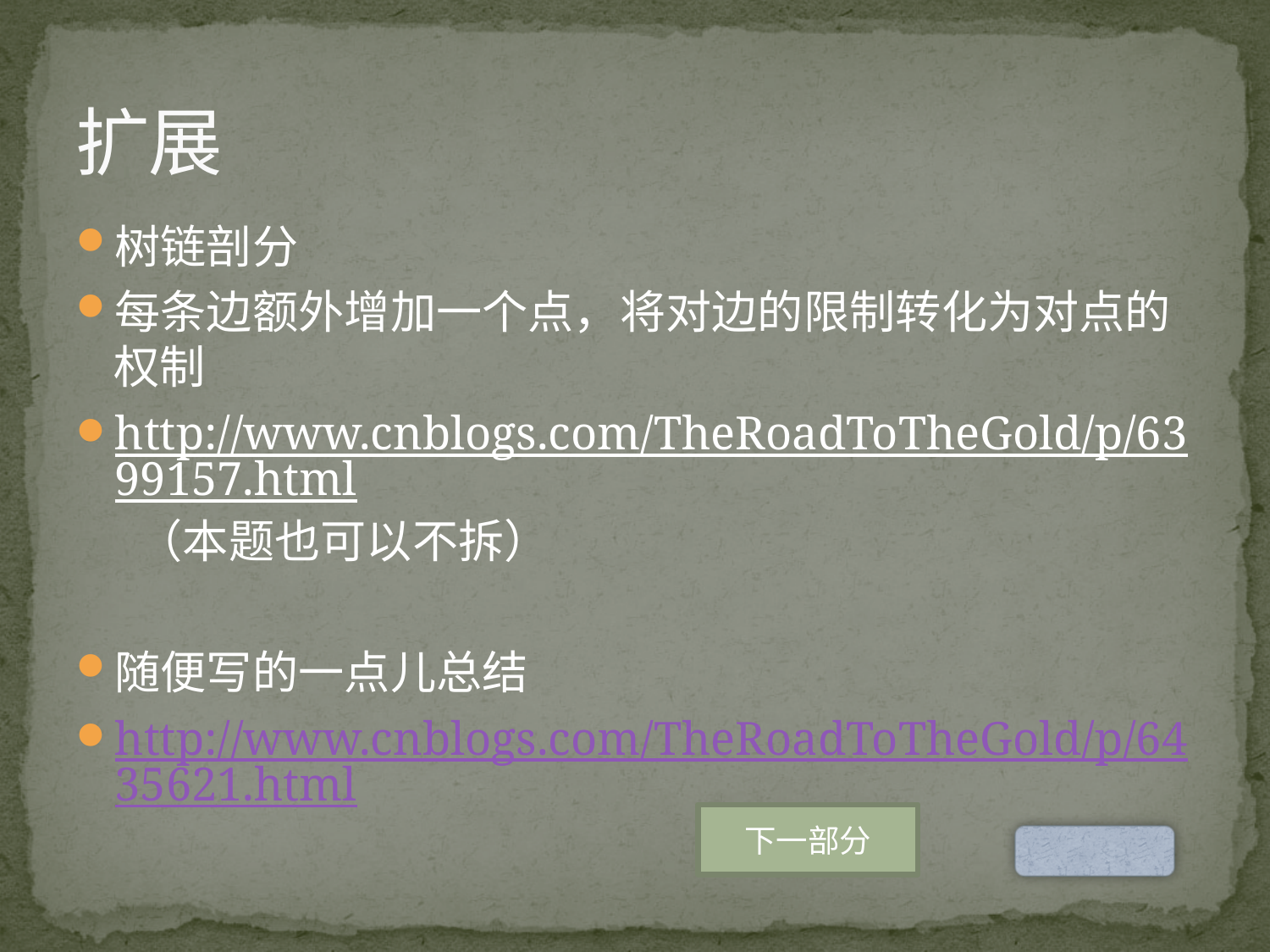

# 扩展
树链剖分
每条边额外增加一个点，将对边的限制转化为对点的权制
http://www.cnblogs.com/TheRoadToTheGold/p/6399157.html （本题也可以不拆）

随便写的一点儿总结
http://www.cnblogs.com/TheRoadToTheGold/p/6435621.html

下一部分